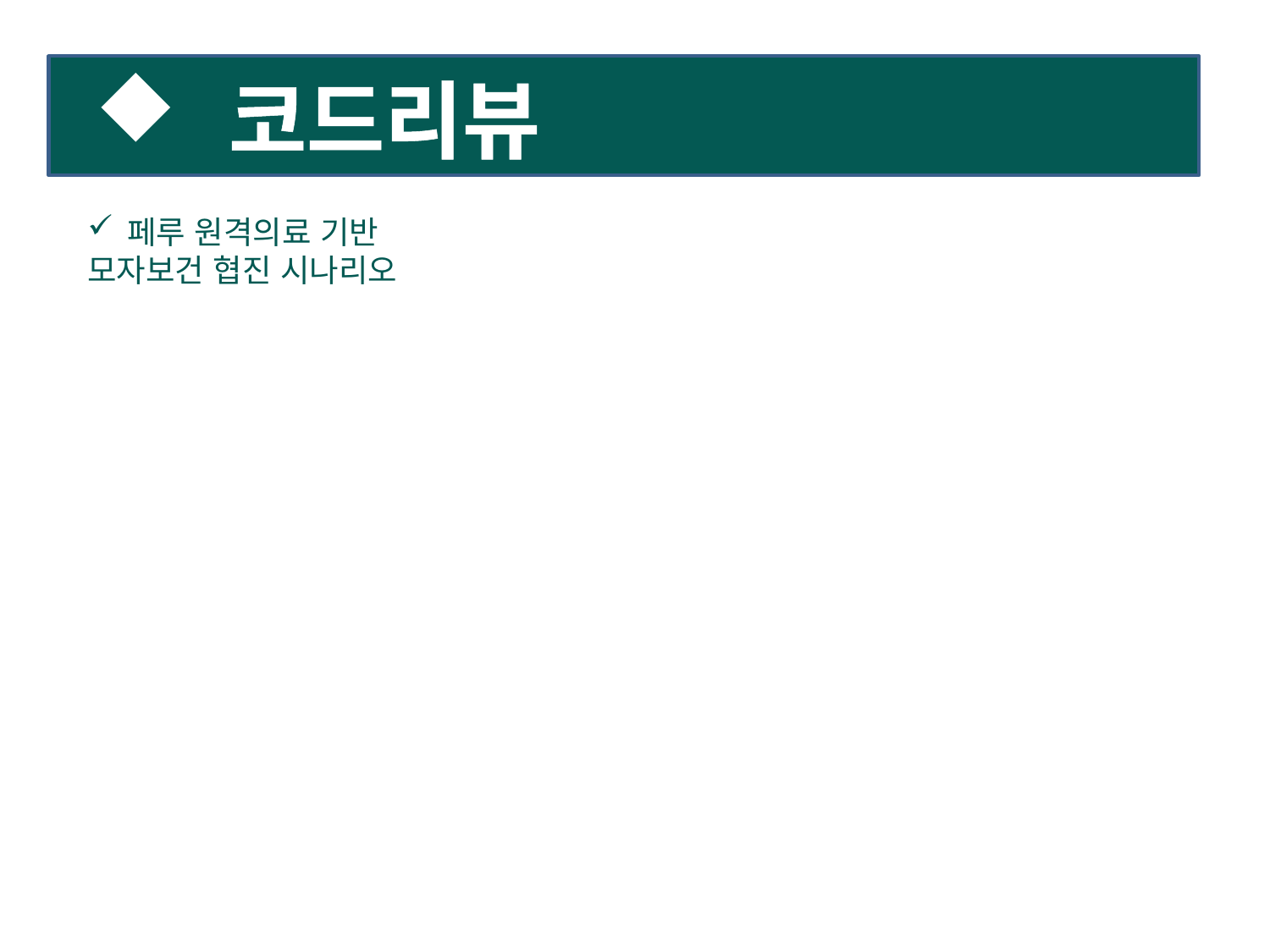

코드리뷰
페루 원격의료 기반
모자보건 협진 시나리오